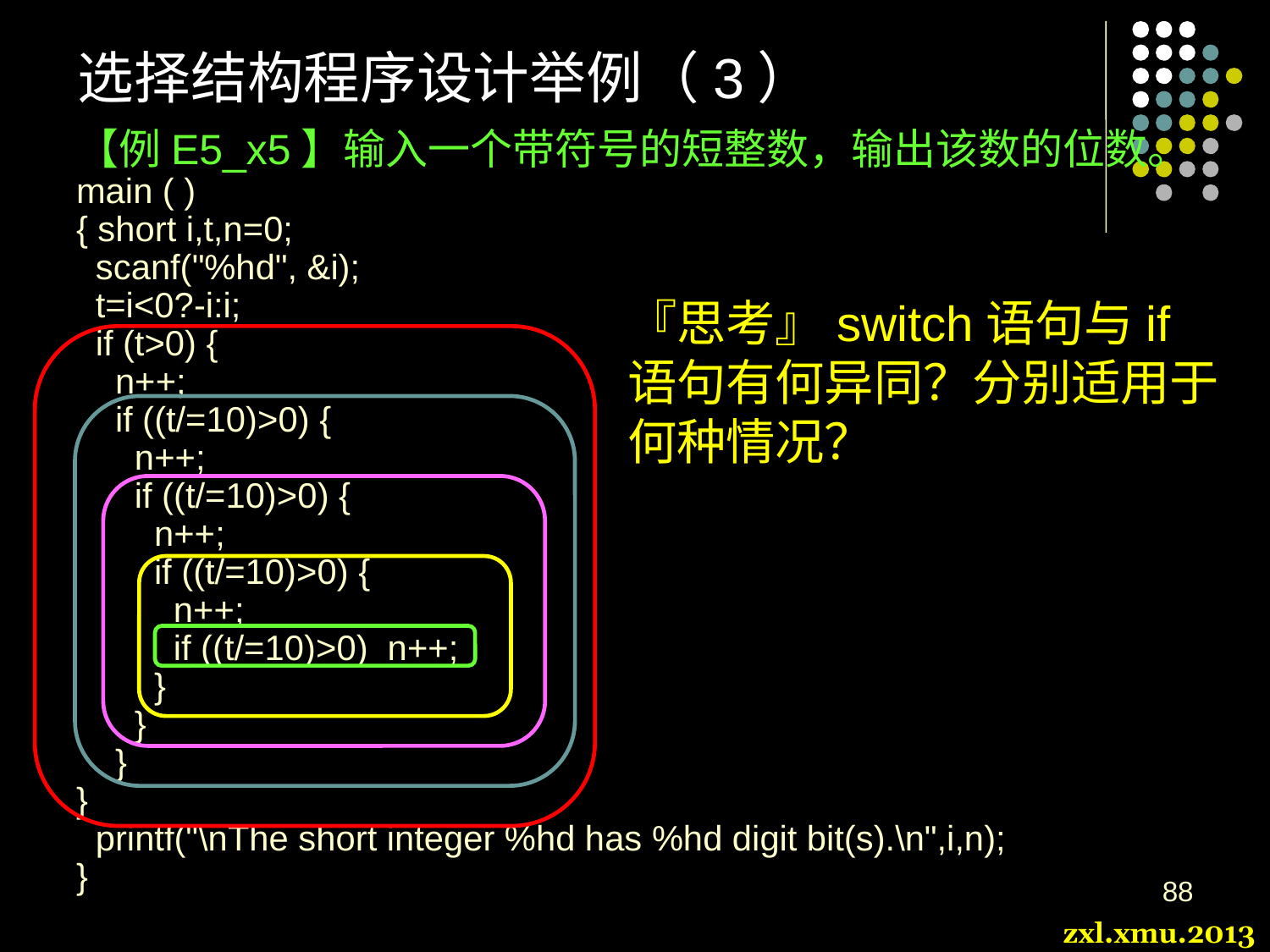

# 选择结构程序设计举例（3）
【例E5_x5】输入一个带符号的短整数，输出该数的位数。
main ( )
{ short i,t,n=0;
  scanf("%hd", &i);
  t=i<0?-i:i;
  if (t>0) {
    n++;
    if ((t/=10)>0) {
      n++;
      if ((t/=10)>0) {
        n++;
        if ((t/=10)>0) {
          n++;
          if ((t/=10)>0)  n++;
        }
      }
    }
}
  printf("\nThe short integer %hd has %hd digit bit(s).\n",i,n);
}
『思考』switch语句与if语句有何异同？分别适用于何种情况？

88